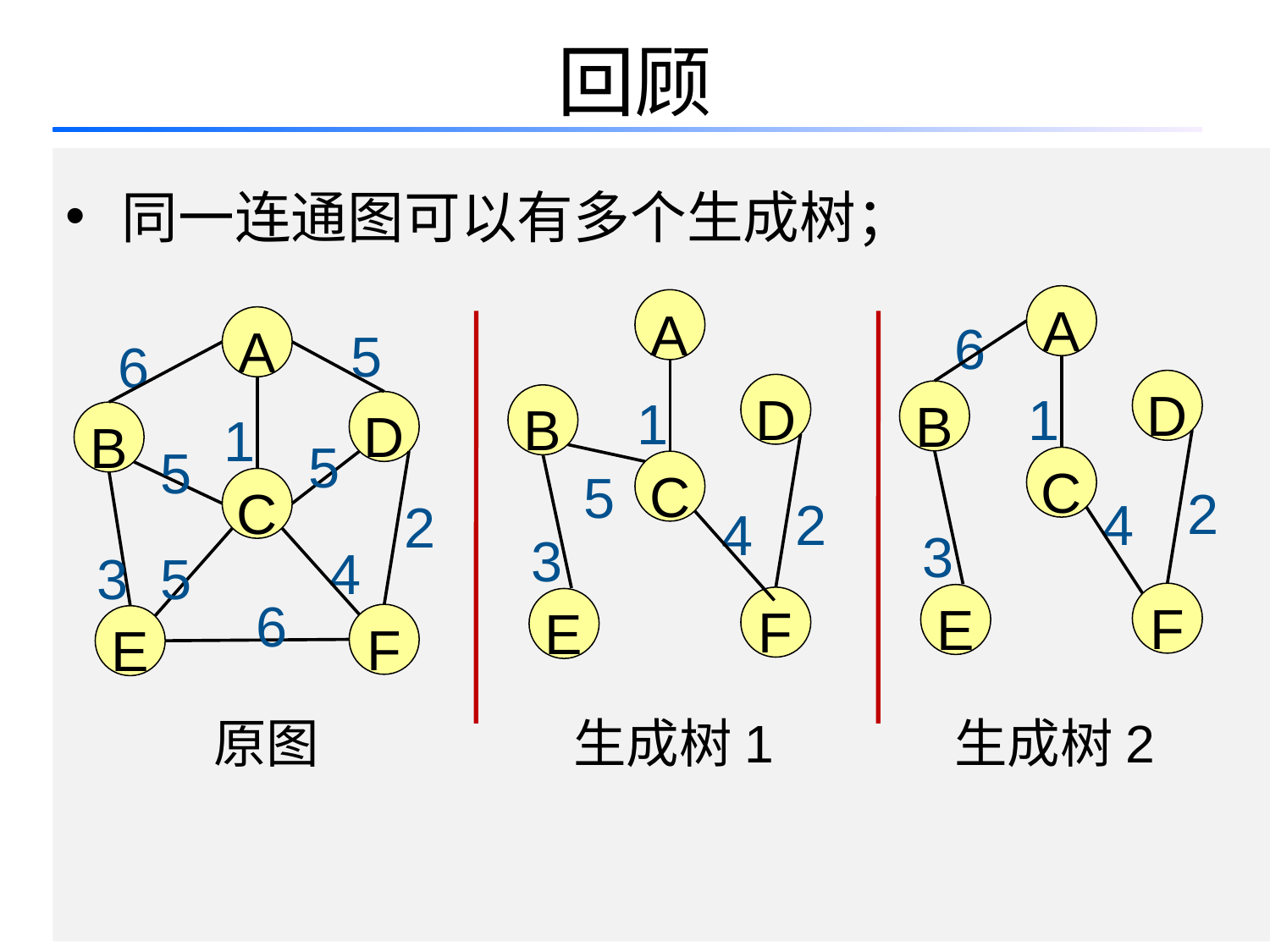

# 回顾

 同一连通图可以有多个生成树；
A
A
6
5
A
6
1
1
D
D
B
1
B
D
B
5
5
5
C
C
2
2
4
C
2
4
3
3
4
3
5
6
F
E
F
E
F
E
原图
生成树1
生成树2